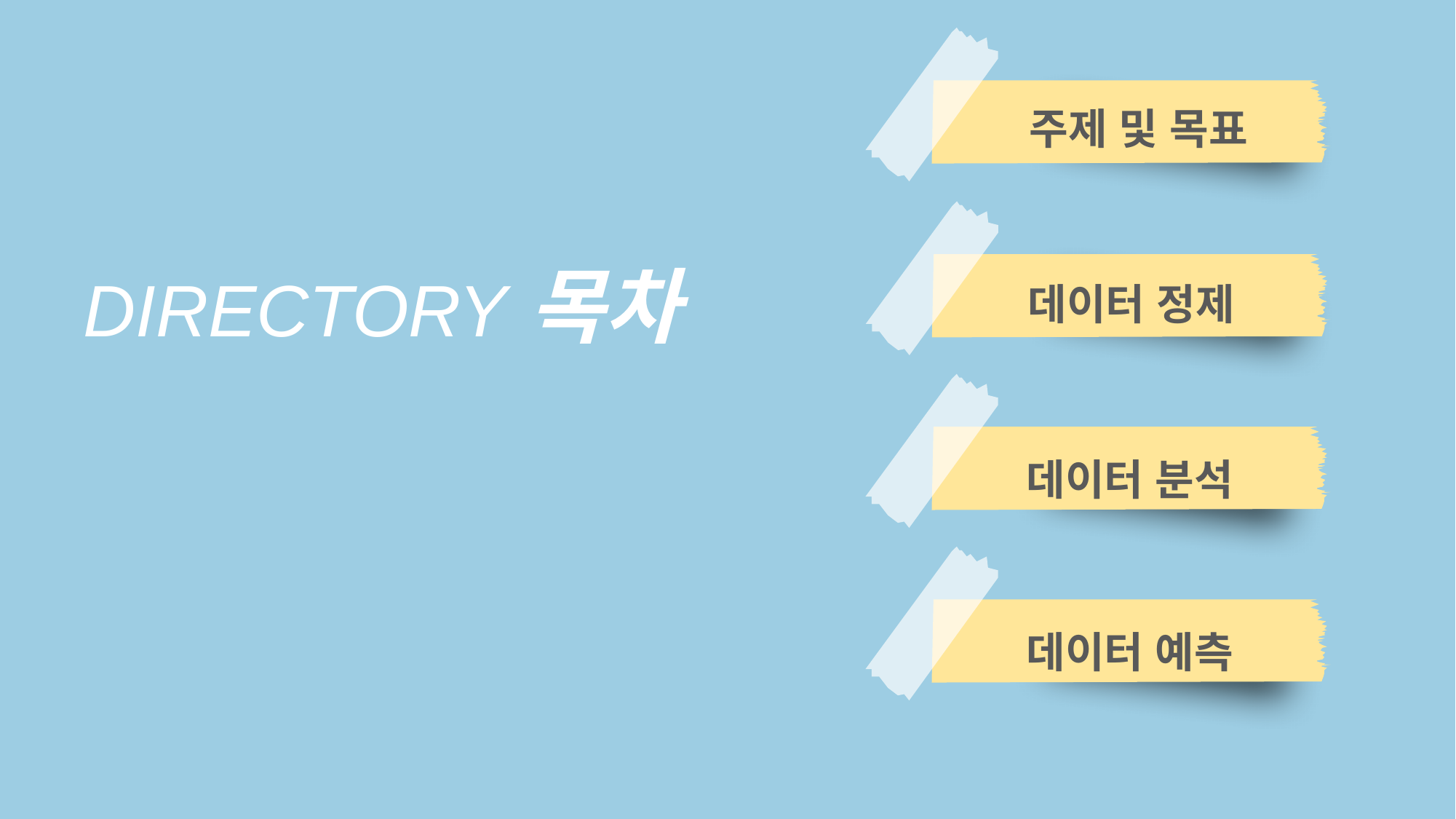

주제 및 목표
DIRECTORY 목차

데이터 정제

데이터 분석

데이터 예측